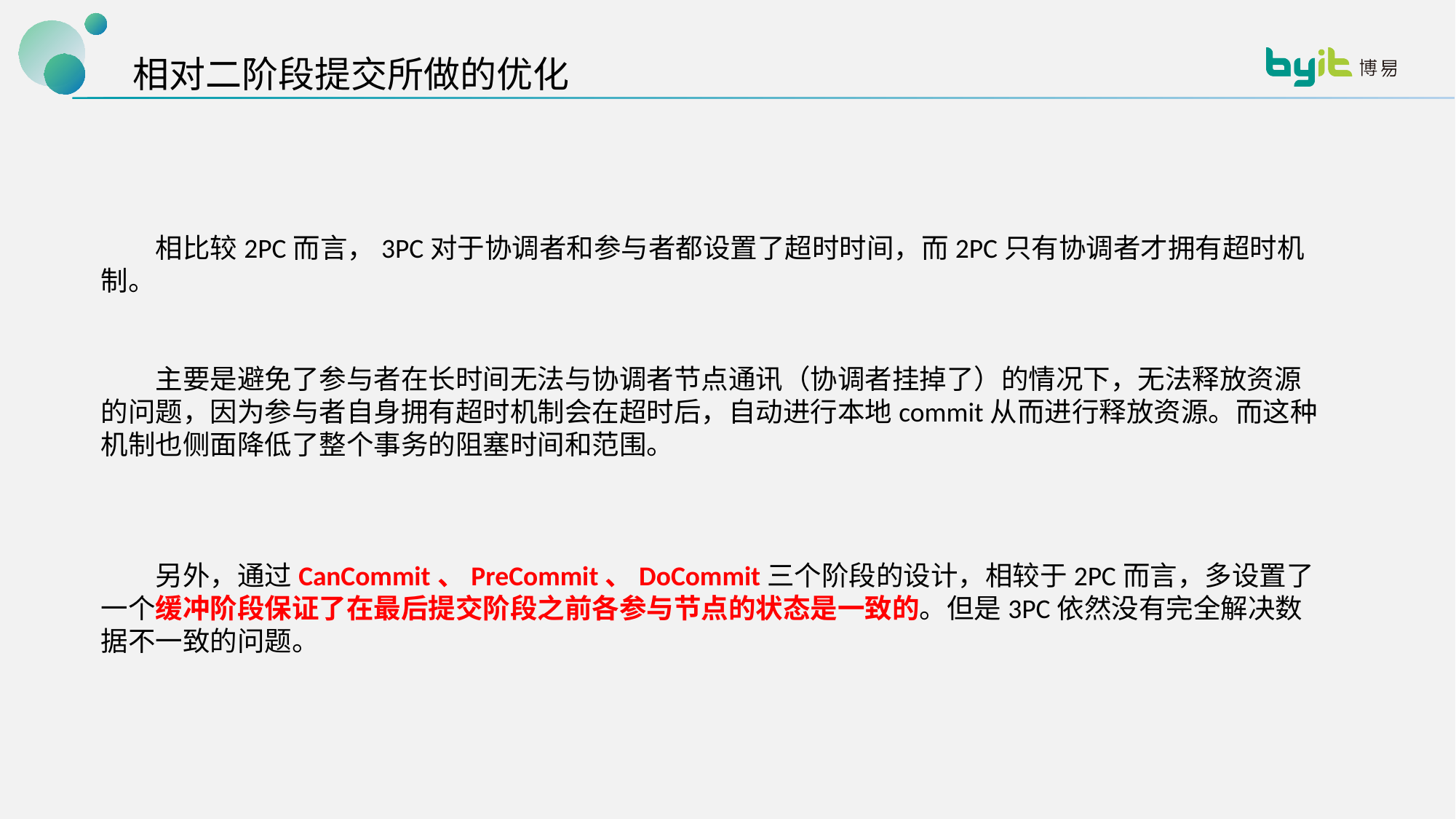

相对二阶段提交所做的优化
相比较2PC而言，3PC对于协调者和参与者都设置了超时时间，而2PC只有协调者才拥有超时机制。

主要是避免了参与者在长时间无法与协调者节点通讯（协调者挂掉了）的情况下，无法释放资源的问题，因为参与者自身拥有超时机制会在超时后，自动进行本地commit从而进行释放资源。而这种机制也侧面降低了整个事务的阻塞时间和范围。

另外，通过CanCommit、PreCommit、DoCommit三个阶段的设计，相较于2PC而言，多设置了一个缓冲阶段保证了在最后提交阶段之前各参与节点的状态是一致的。但是3PC依然没有完全解决数据不一致的问题。